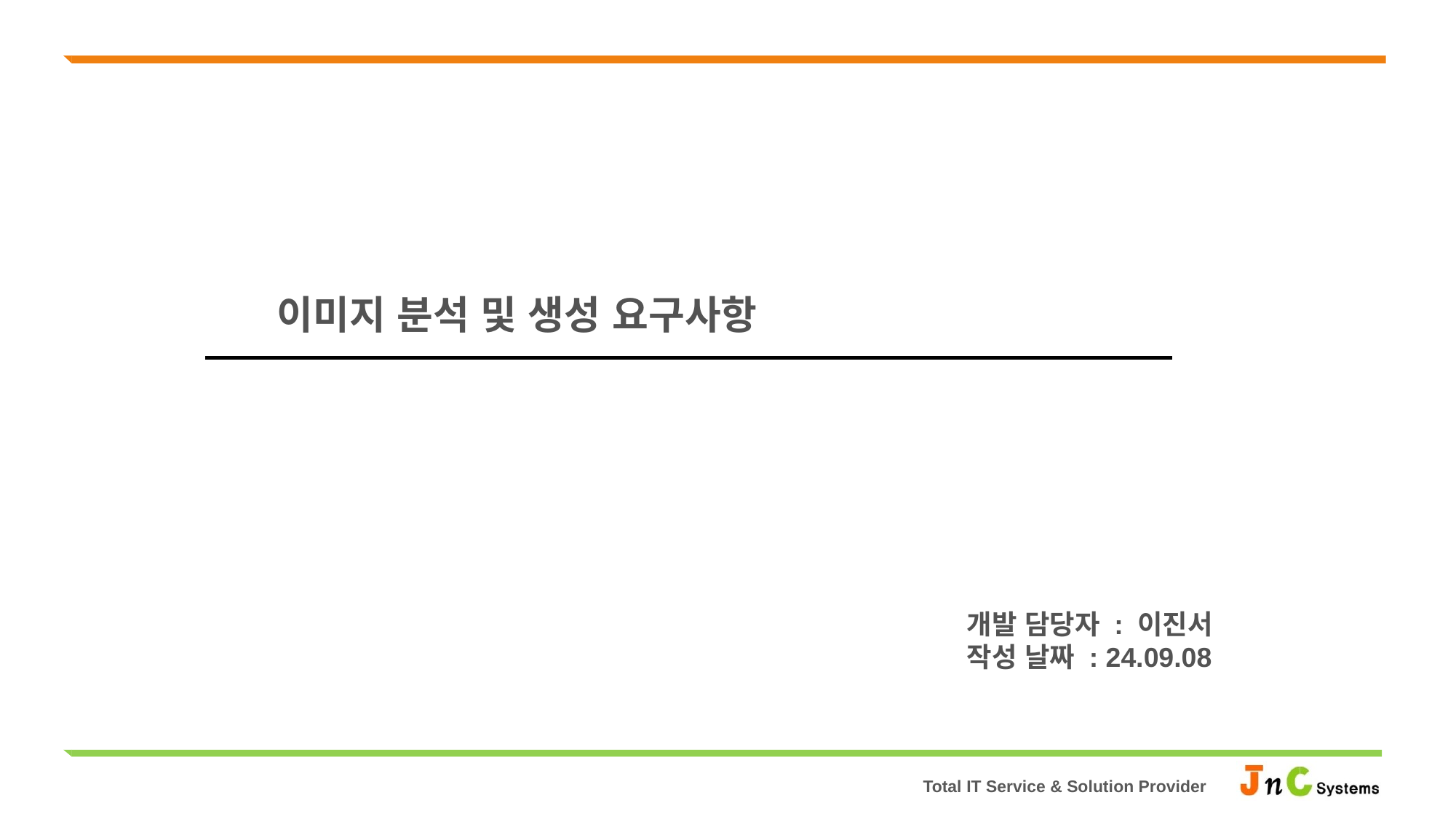

이미지 분석 및 생성 요구사항
개발 담당자 : 이진서
작성 날짜 : 24.09.08